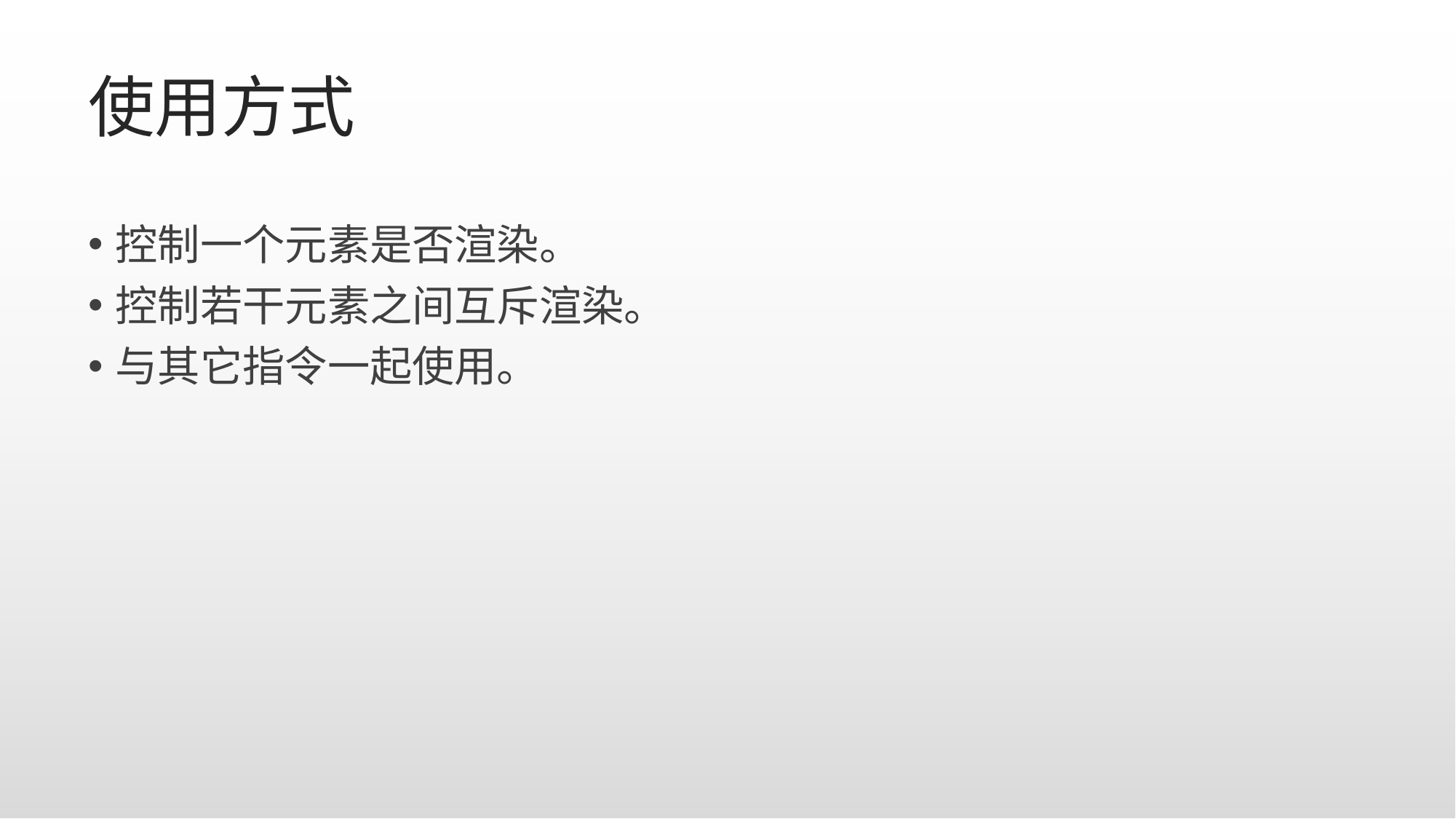

# 使用方式
控制一个元素是否渲染。
控制若干元素之间互斥渲染。
与其它指令一起使用。